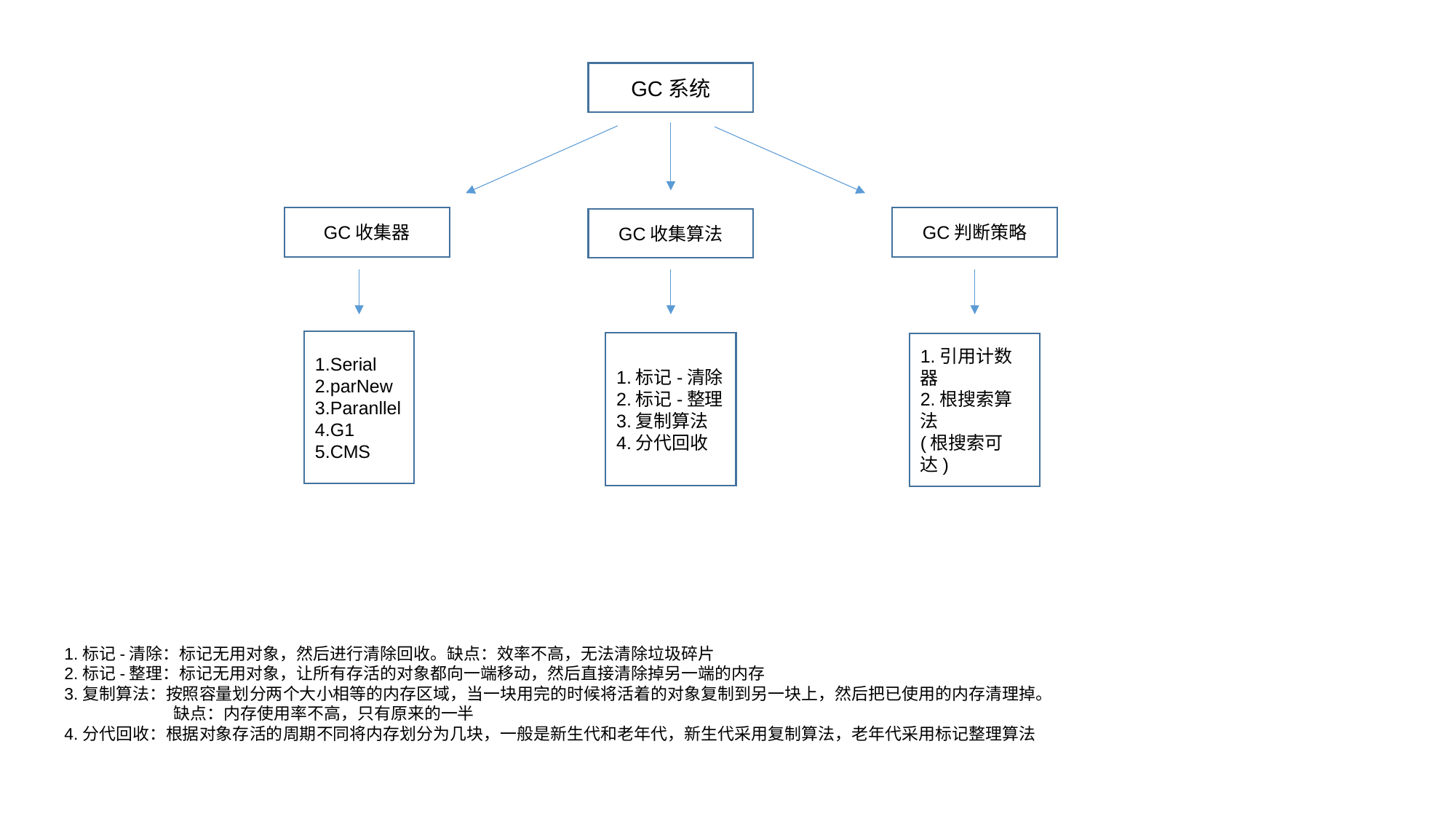

GC系统
GC收集器
GC判断策略
GC收集算法
1.Serial
2.parNew
3.Paranllel
4.G1
5.CMS
1.标记-清除
2.标记-整理
3.复制算法
4.分代回收
1.引用计数器
2.根搜索算法
(根搜索可达)
1.标记-清除：标记无用对象，然后进行清除回收。缺点：效率不高，无法清除垃圾碎片
2.标记-整理：标记无用对象，让所有存活的对象都向一端移动，然后直接清除掉另一端的内存
3.复制算法：按照容量划分两个大小相等的内存区域，当一块用完的时候将活着的对象复制到另一块上，然后把已使用的内存清理掉。
 	缺点：内存使用率不高，只有原来的一半
4.分代回收：根据对象存活的周期不同将内存划分为几块，一般是新生代和老年代，新生代采用复制算法，老年代采用标记整理算法